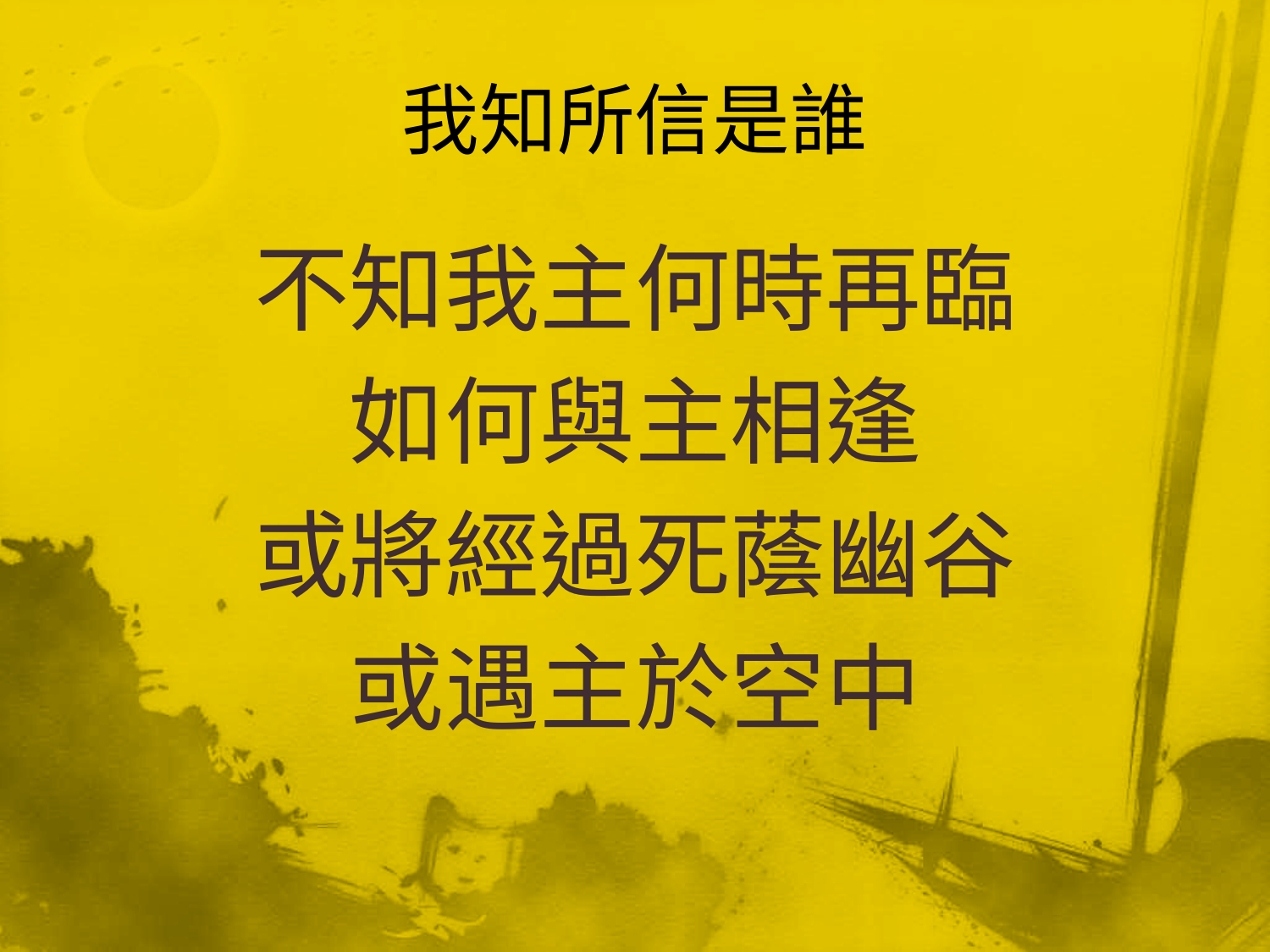

# 我知所信是誰
不知我主何時再臨
如何與主相逢
或將經過死蔭幽谷
或遇主於空中